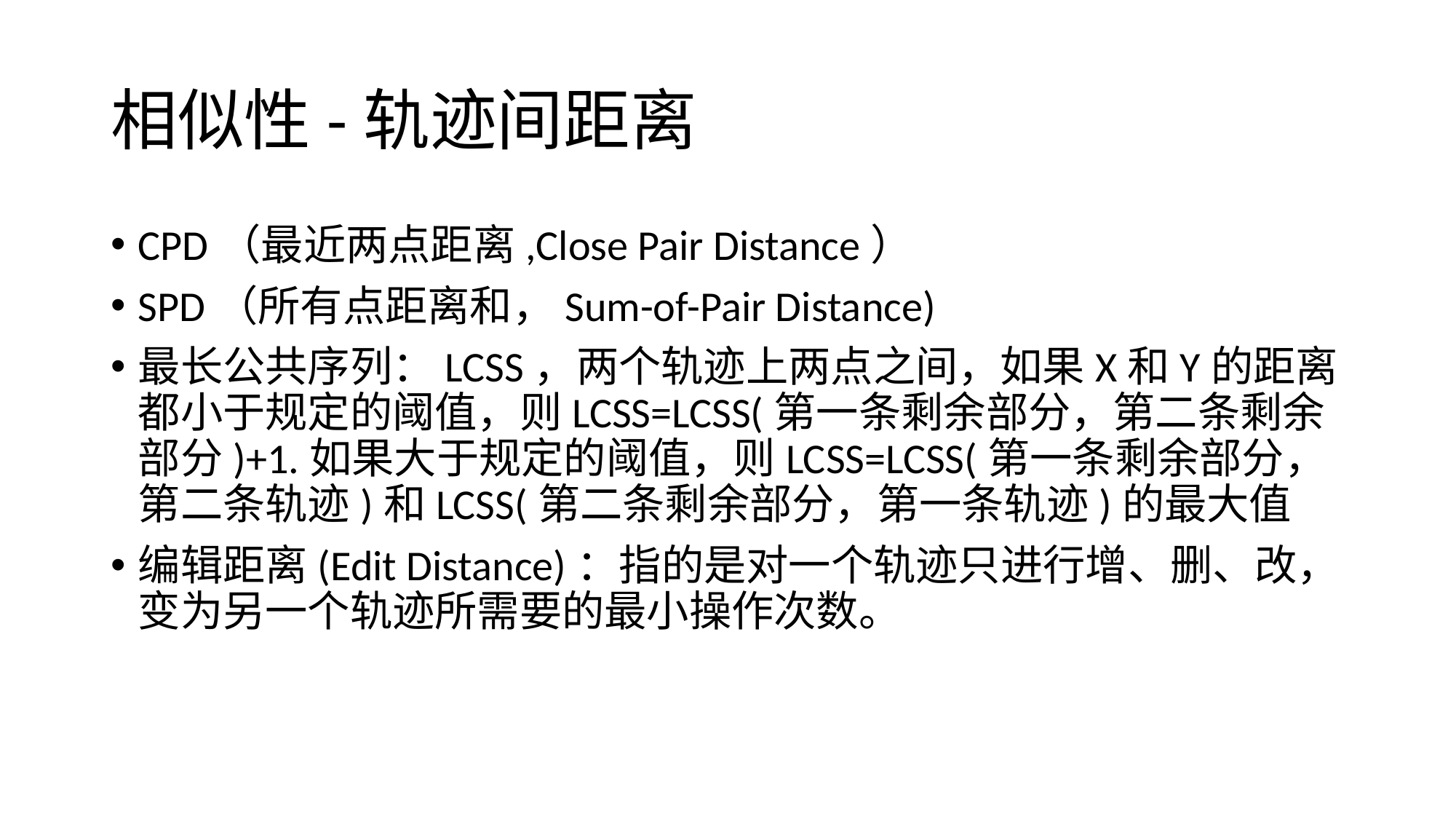

# 相似性-轨迹间距离
CPD（最近两点距离,Close Pair Distance）
SPD（所有点距离和，Sum-of-Pair Distance)
最长公共序列：LCSS，两个轨迹上两点之间，如果X和Y的距离都小于规定的阈值，则LCSS=LCSS(第一条剩余部分，第二条剩余部分)+1.如果大于规定的阈值，则LCSS=LCSS(第一条剩余部分，第二条轨迹)和LCSS(第二条剩余部分，第一条轨迹)的最大值
编辑距离(Edit Distance)：指的是对一个轨迹只进行增、删、改，变为另一个轨迹所需要的最小操作次数。